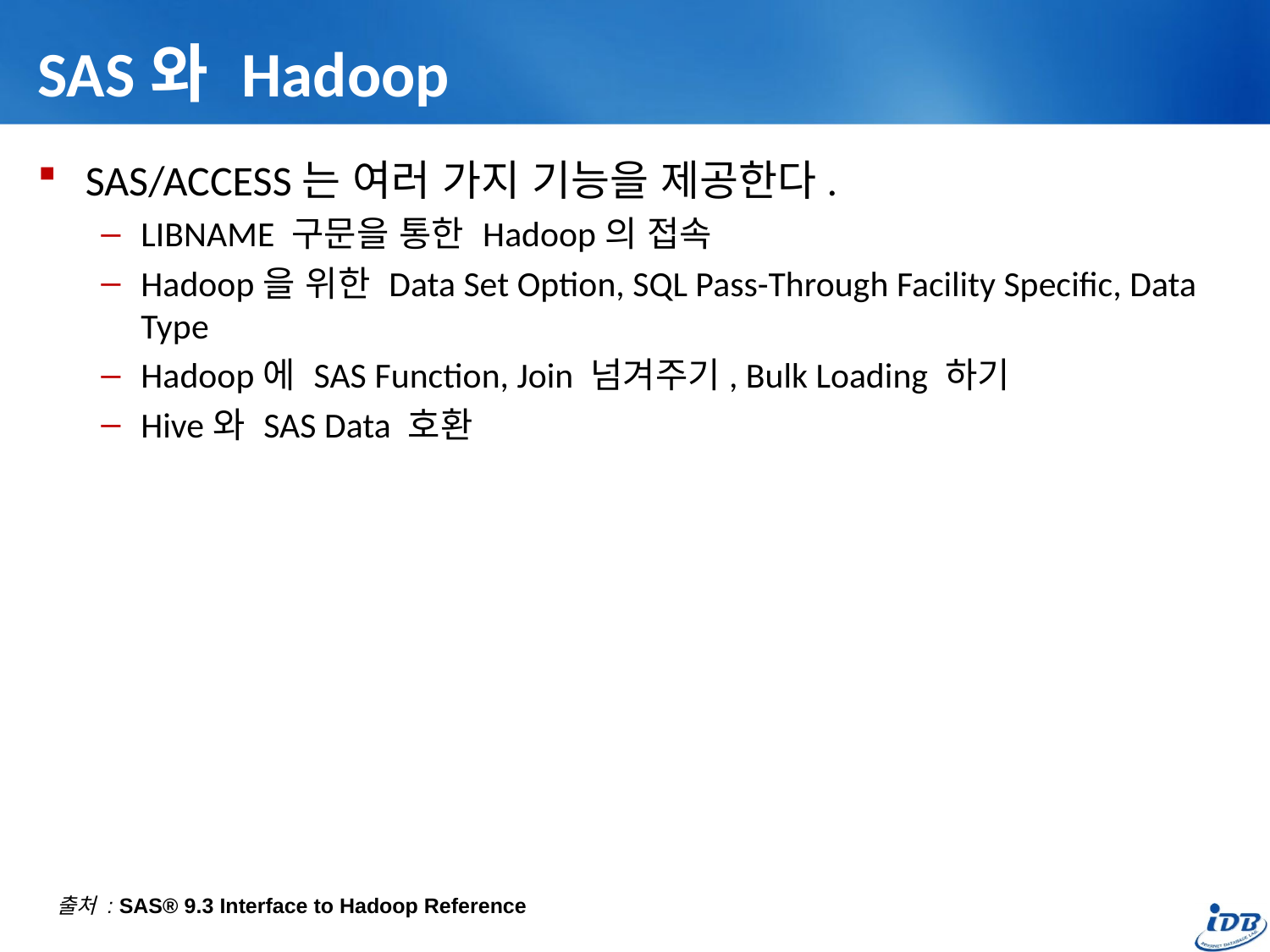

# SAS와 Hadoop
SAS/ACCESS는 여러 가지 기능을 제공한다.
LIBNAME 구문을 통한 Hadoop의 접속
Hadoop을 위한 Data Set Option, SQL Pass-Through Facility Specific, Data Type
Hadoop에 SAS Function, Join 넘겨주기, Bulk Loading 하기
Hive와 SAS Data 호환
출처 : SAS® 9.3 Interface to Hadoop Reference